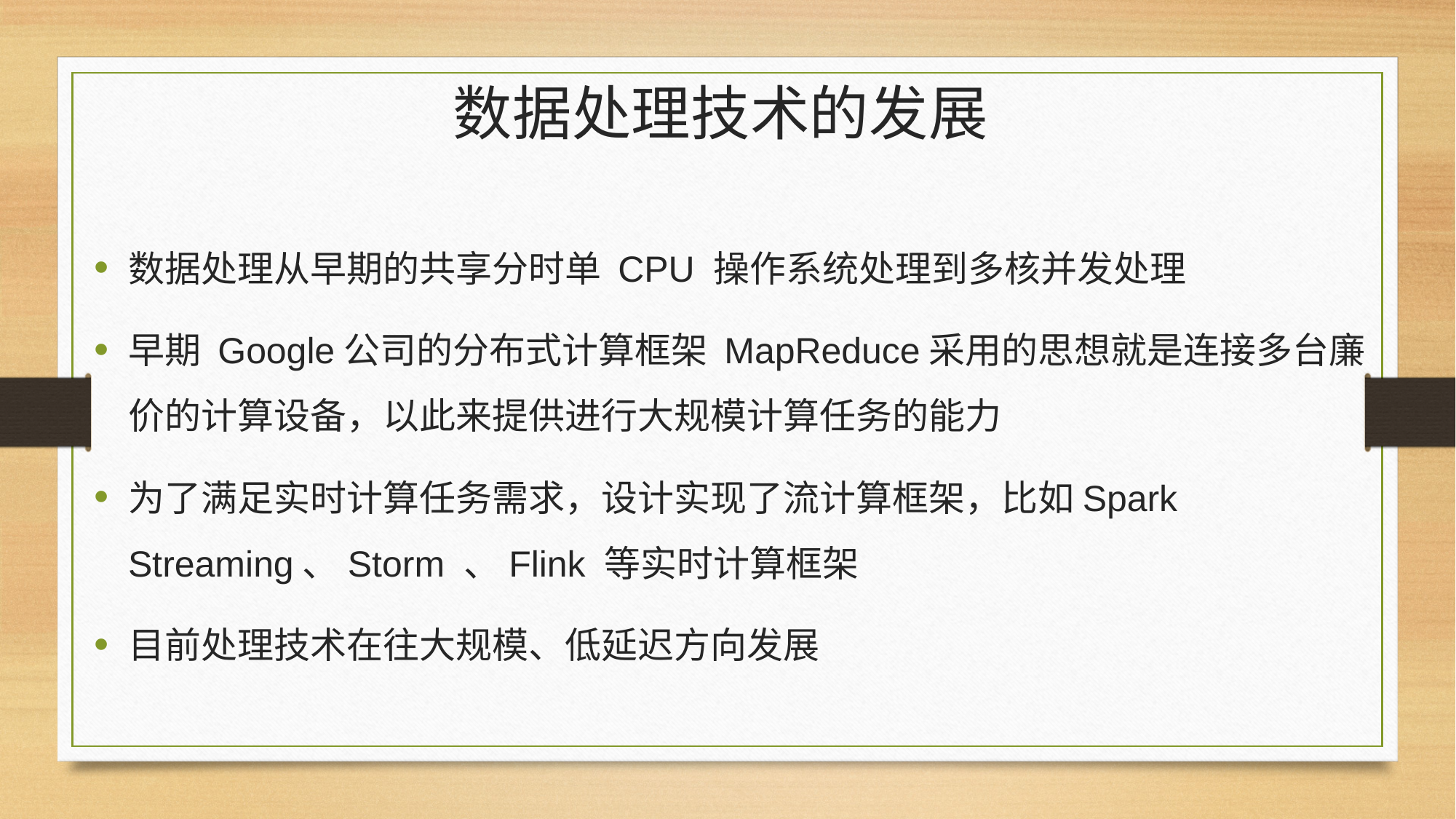

# 数据处理技术的发展
数据处理从早期的共享分时单 CPU 操作系统处理到多核并发处理
早期 Google公司的分布式计算框架 MapReduce采用的思想就是连接多台廉价的计算设备，以此来提供进行大规模计算任务的能力
为了满足实时计算任务需求，设计实现了流计算框架，比如Spark Streaming、Storm 、Flink 等实时计算框架
目前处理技术在往大规模、低延迟方向发展